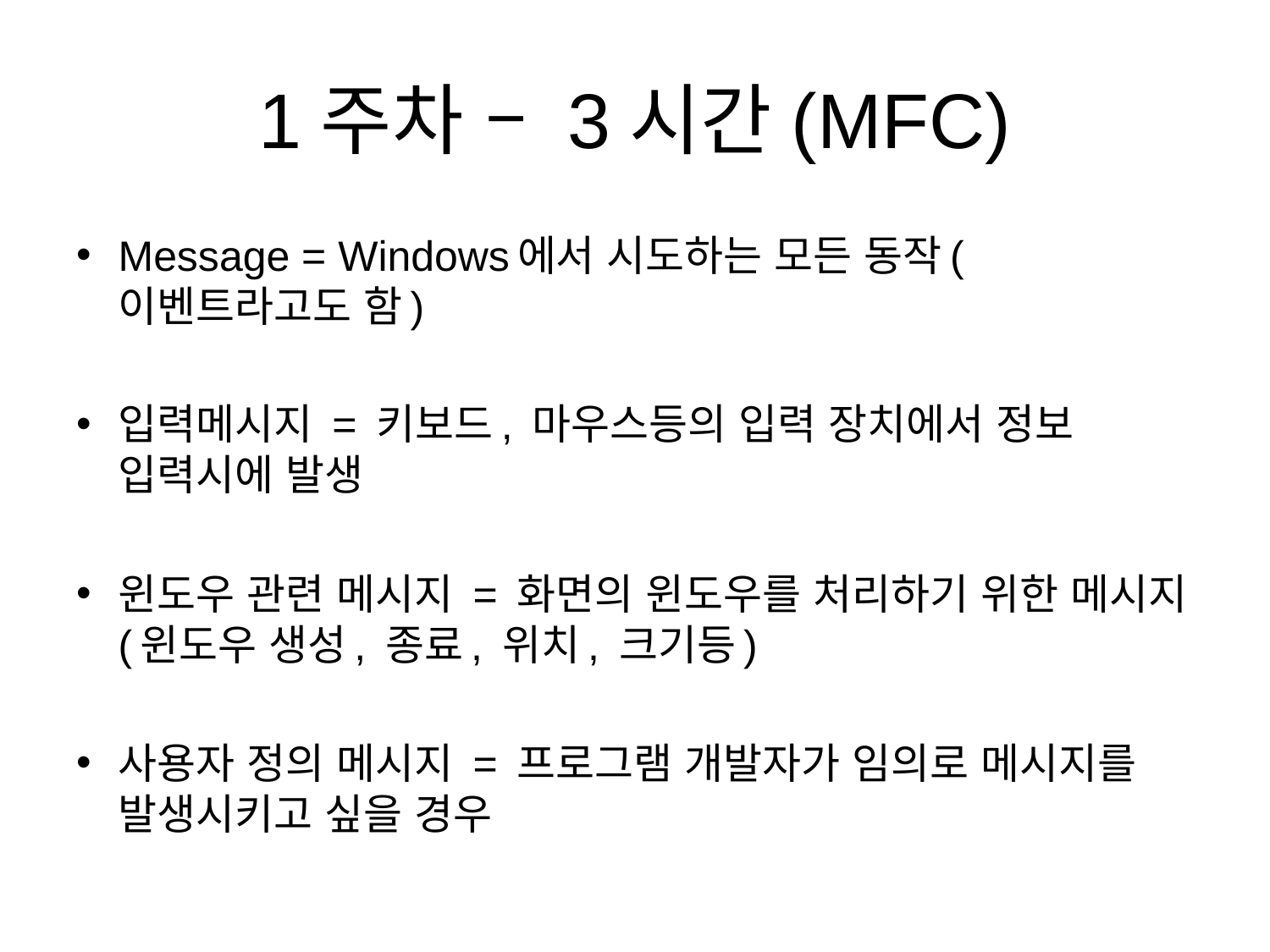

# 1주차 – 3시간(MFC)
Message = Windows에서 시도하는 모든 동작(이벤트라고도 함)

입력메시지 = 키보드, 마우스등의 입력 장치에서 정보 입력시에 발생

윈도우 관련 메시지 = 화면의 윈도우를 처리하기 위한 메시지(윈도우 생성, 종료, 위치, 크기등)

사용자 정의 메시지 = 프로그램 개발자가 임의로 메시지를 발생시키고 싶을 경우